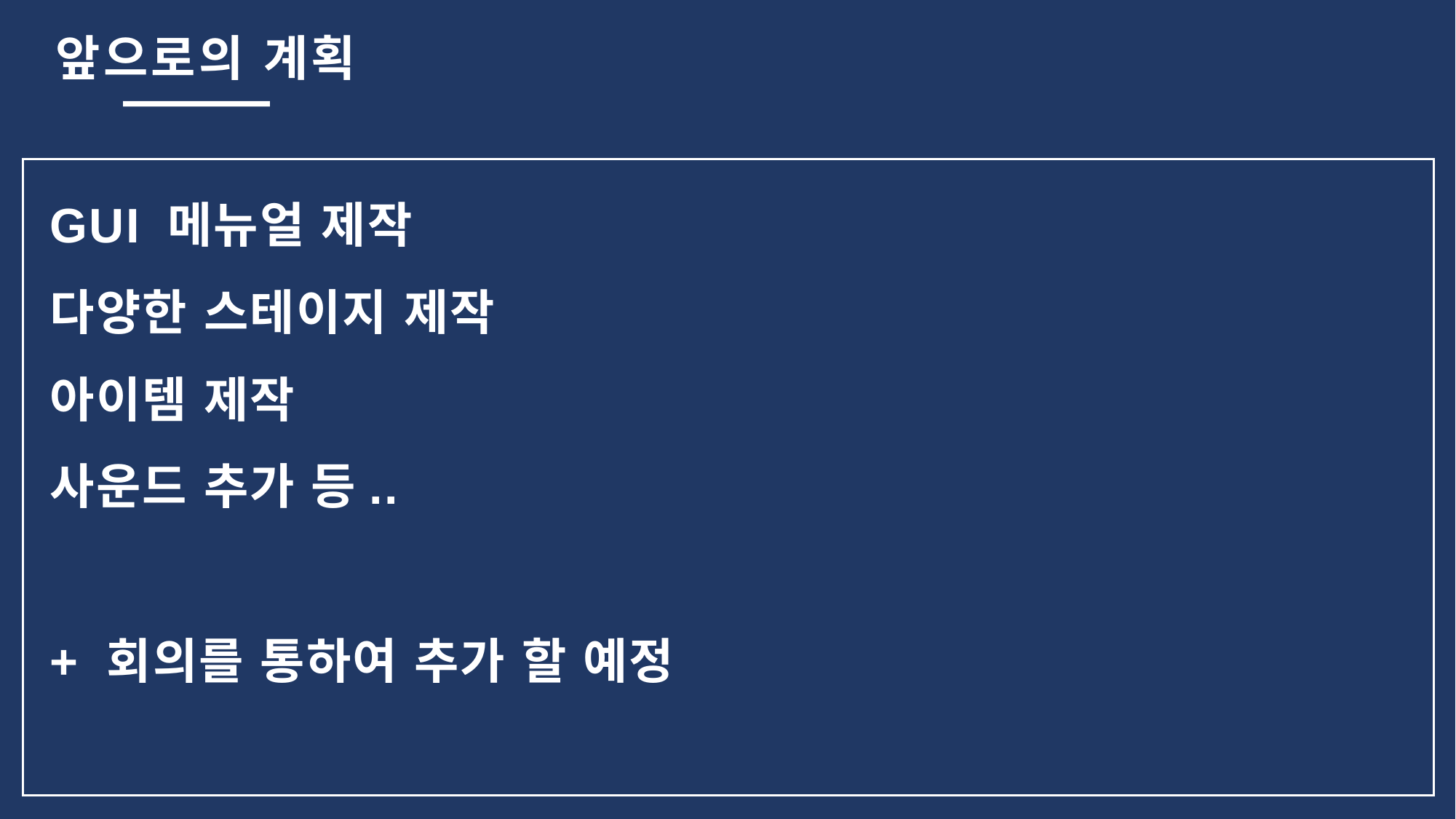

앞으로의 계획

GUI 메뉴얼 제작
다양한 스테이지 제작
아이템 제작
사운드 추가 등..

+ 회의를 통하여 추가 할 예정